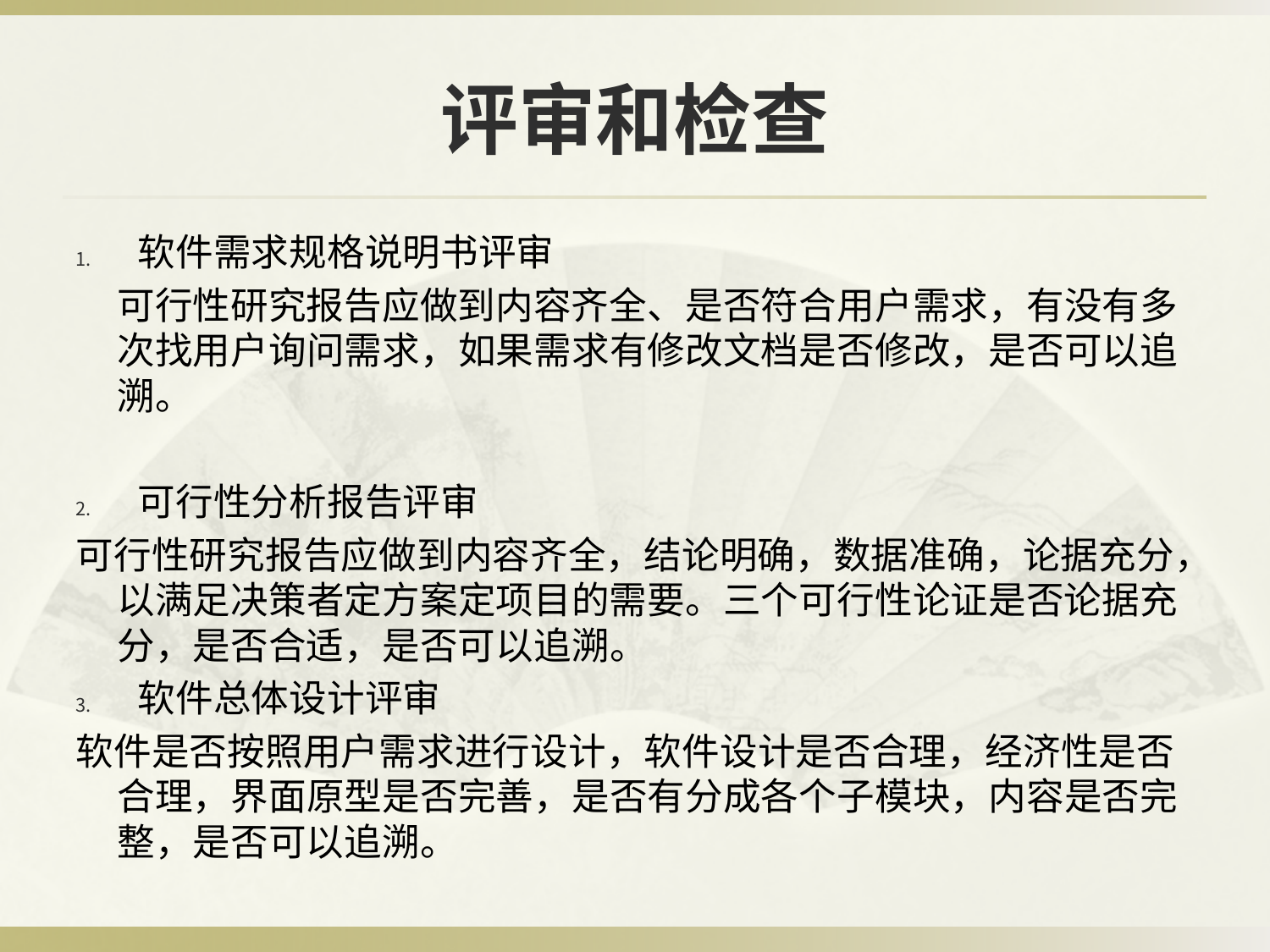

# 评审和检查
软件需求规格说明书评审
	可行性研究报告应做到内容齐全、是否符合用户需求，有没有多次找用户询问需求，如果需求有修改文档是否修改，是否可以追溯。

可行性分析报告评审
可行性研究报告应做到内容齐全，结论明确，数据准确，论据充分，以满足决策者定方案定项目的需要。三个可行性论证是否论据充分，是否合适，是否可以追溯。
软件总体设计评审
软件是否按照用户需求进行设计，软件设计是否合理，经济性是否合理，界面原型是否完善，是否有分成各个子模块，内容是否完整，是否可以追溯。